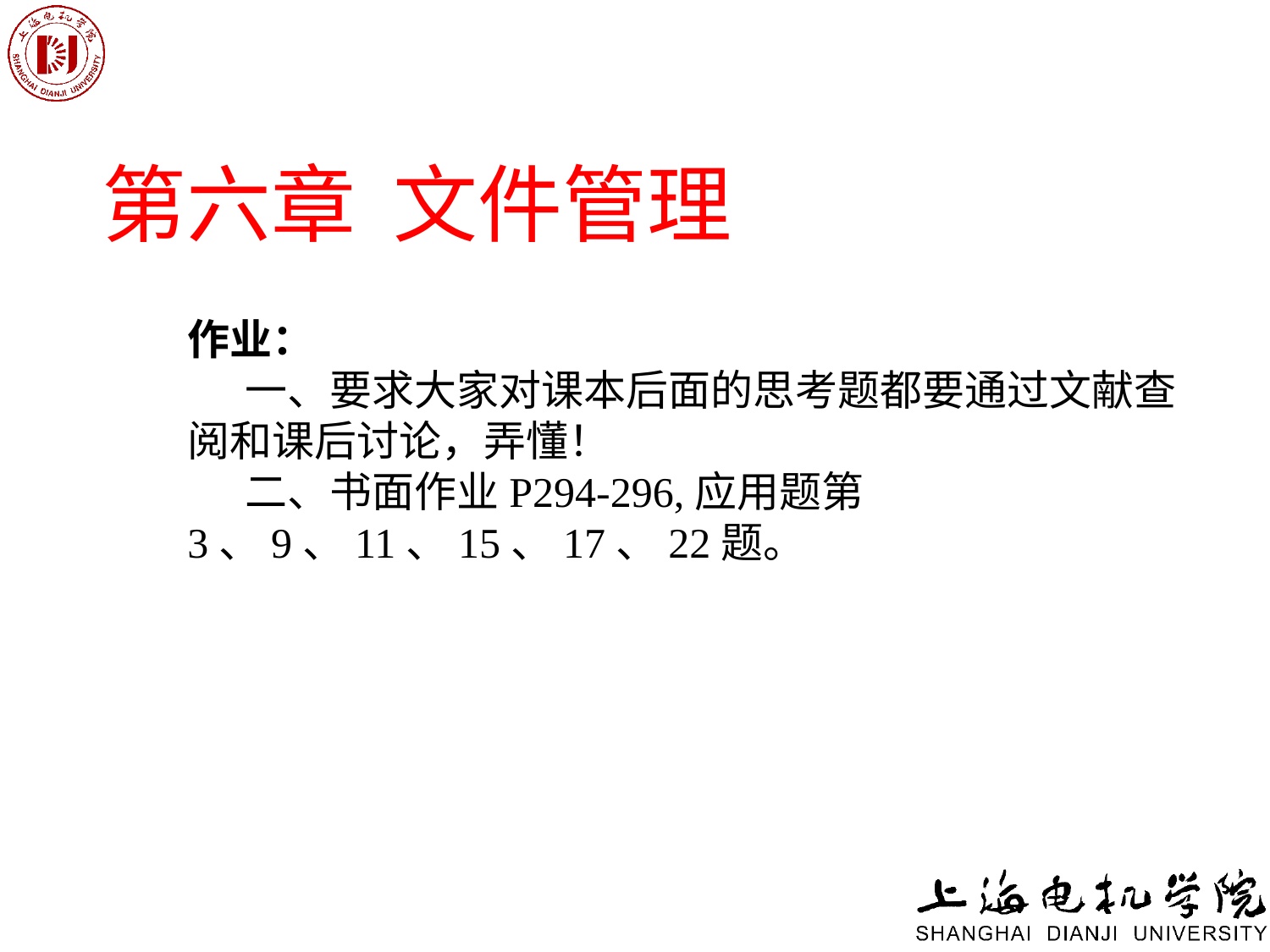

第六章  文件管理
作业：
     一、要求大家对课本后面的思考题都要通过文献查阅和课后讨论，弄懂！
     二、书面作业P294-296,应用题第3、9、11、15、17、22题。